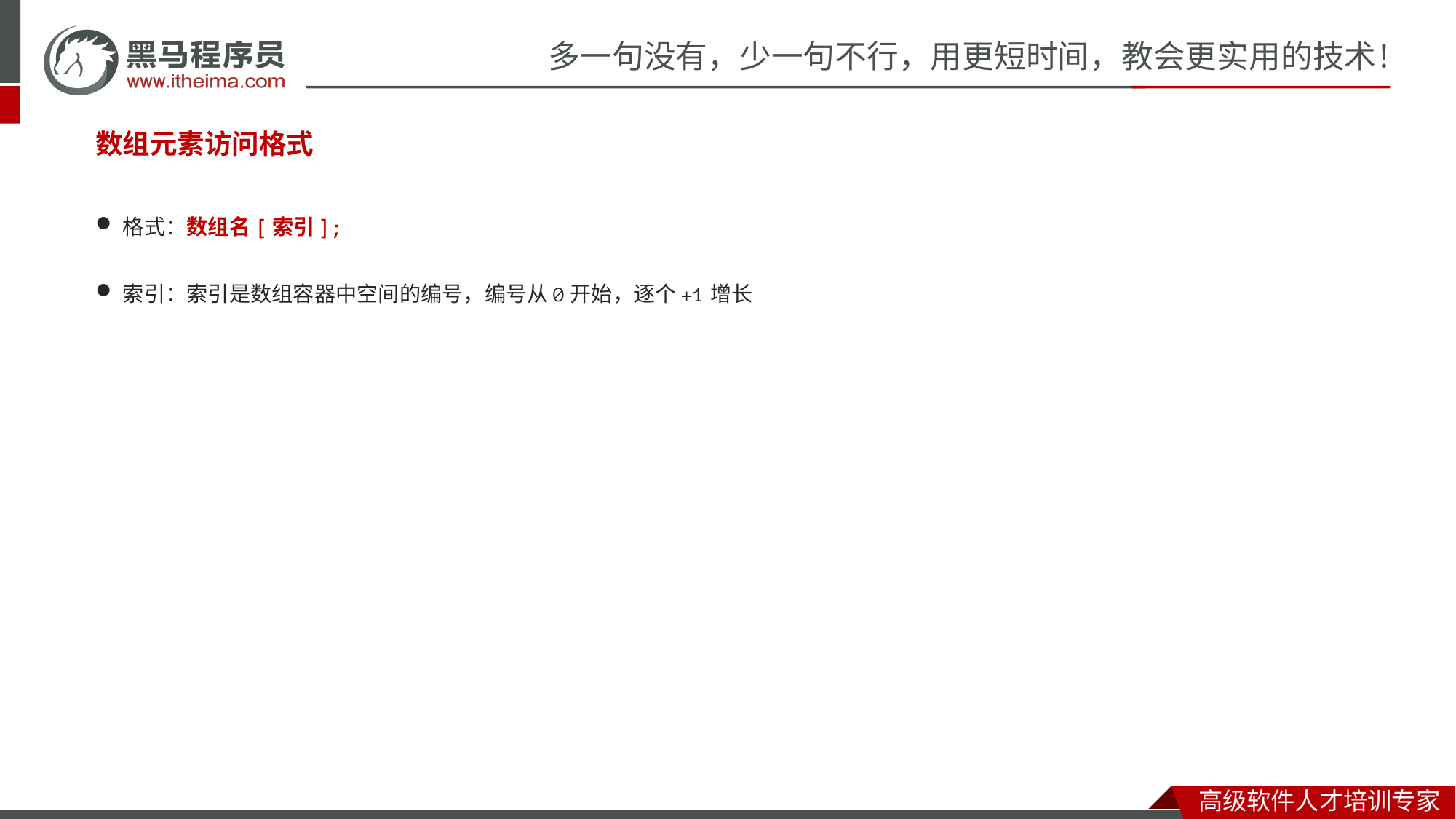

#
数组元素访问格式
格式：数组名[索引];
索引：索引是数组容器中空间的编号，编号从0开始，逐个+1增长